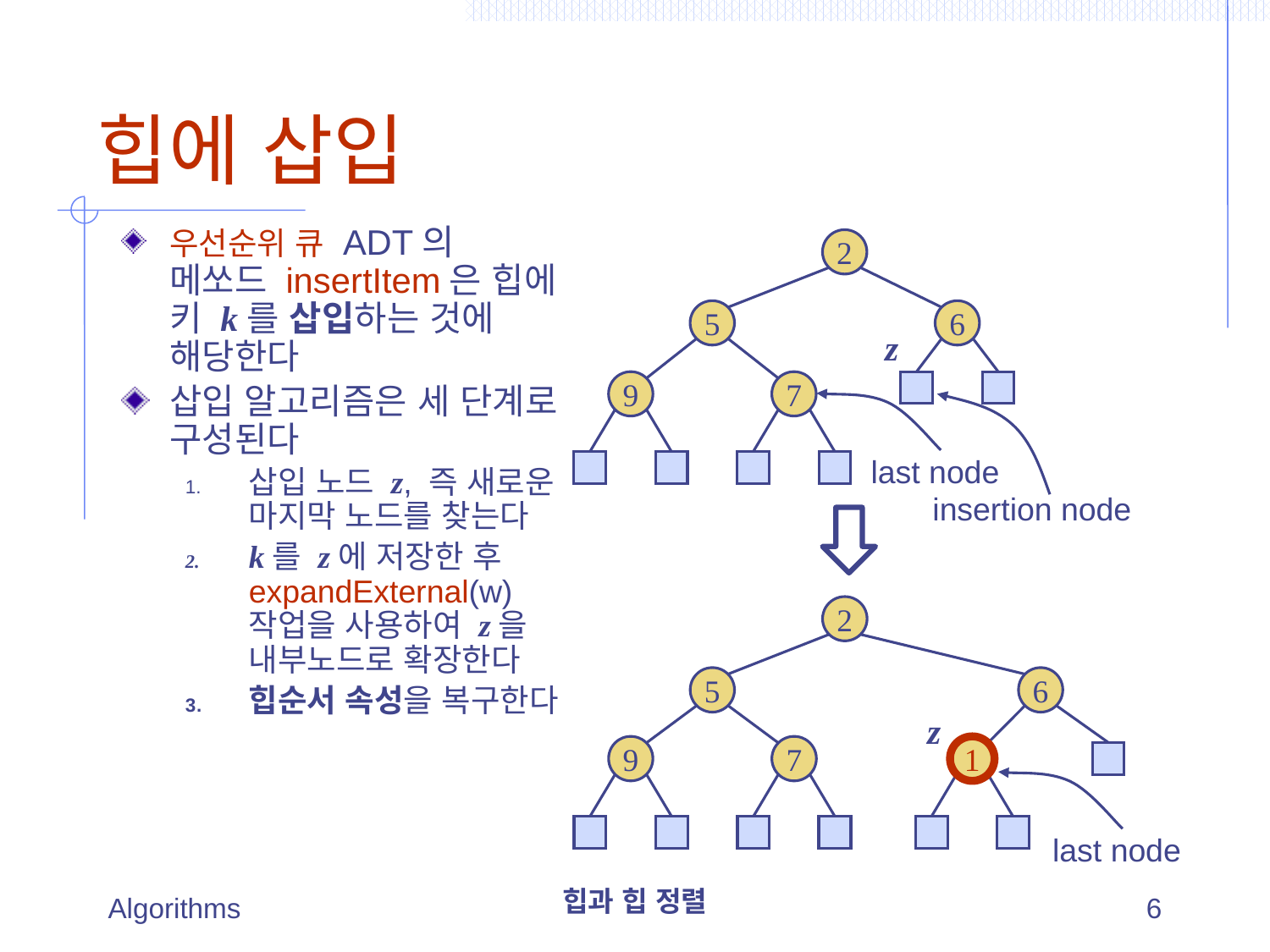

# 힙에 삽입
우선순위 큐 ADT의 메쏘드 insertItem은 힙에 키 k를 삽입하는 것에 해당한다
삽입 알고리즘은 세 단계로 구성된다
삽입 노드 z, 즉 새로운 마지막 노드를 찾는다
k를 z에 저장한 후 expandExternal(w) 작업을 사용하여 z을 내부노드로 확장한다
힙순서 속성을 복구한다
2
5
6
z
9
7

last node

insertion node

2
5
6
z
9
7
1

last node
Algorithms
힙과 힙 정렬
6